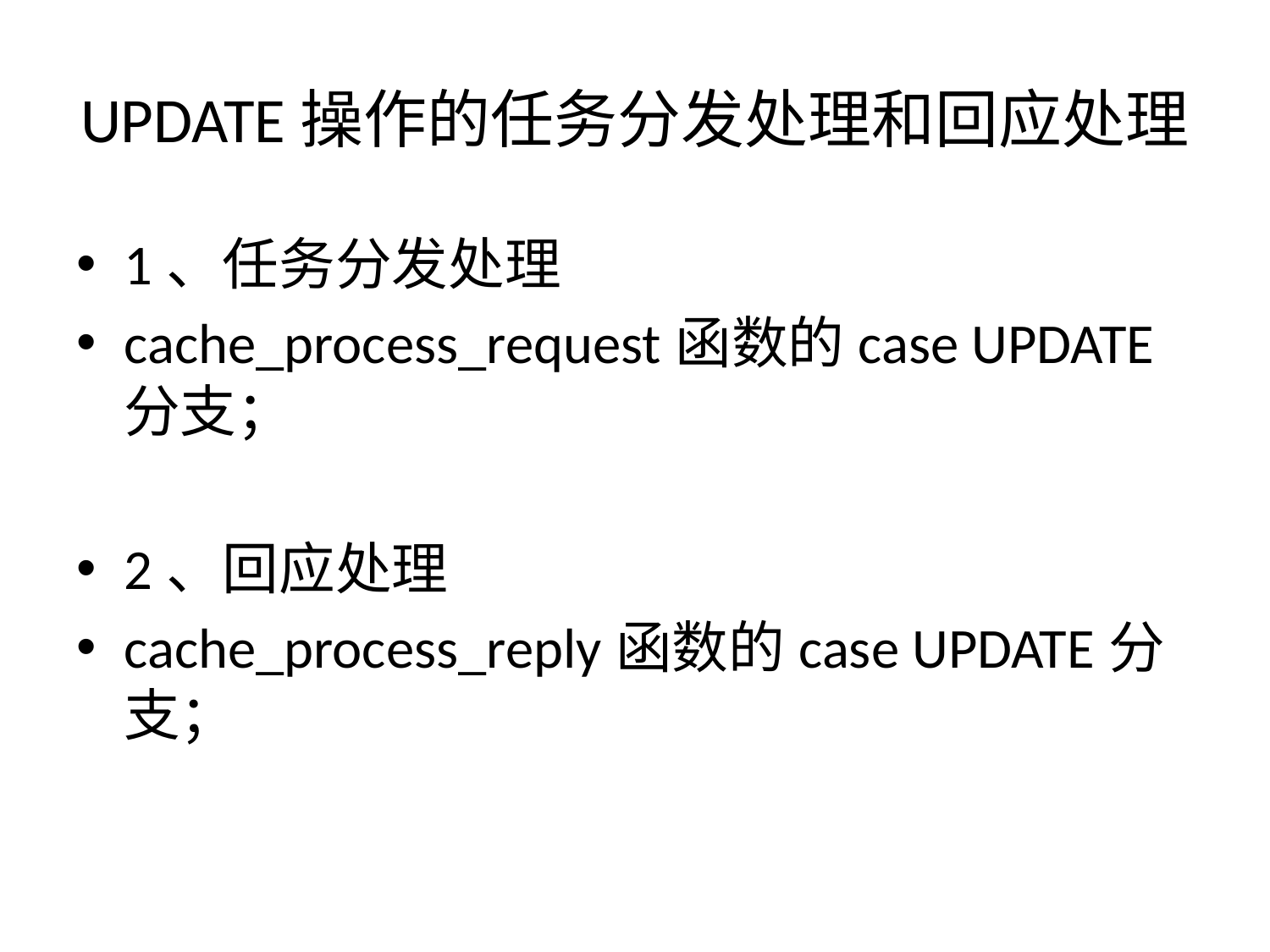

# UPDATE操作的任务分发处理和回应处理
1、任务分发处理
cache_process_request函数的case UPDATE分支；

2、回应处理
cache_process_reply函数的case UPDATE分支；